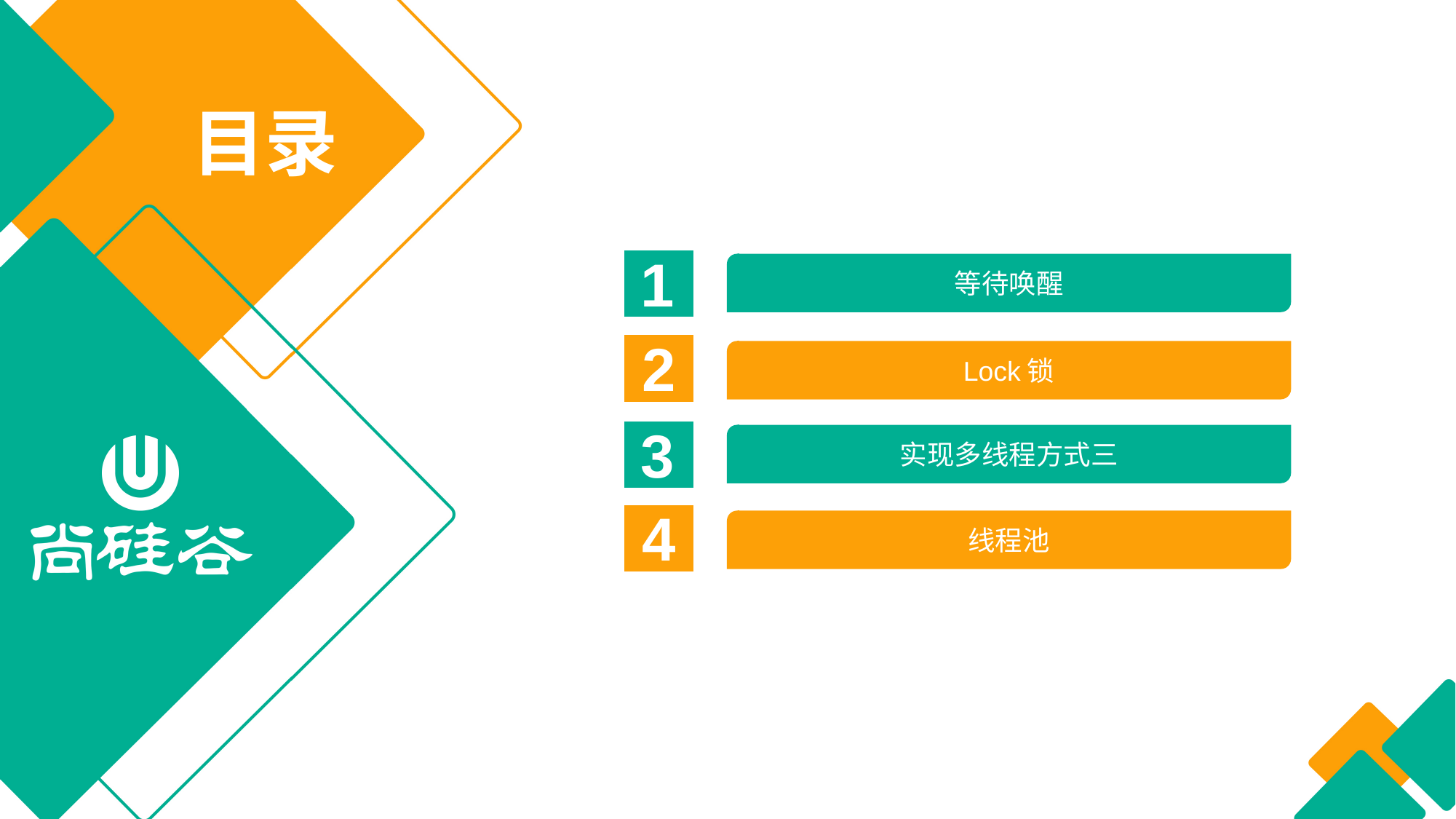

目录
1

等待唤醒
2

Lock锁
3

实现多线程方式三
4

线程池